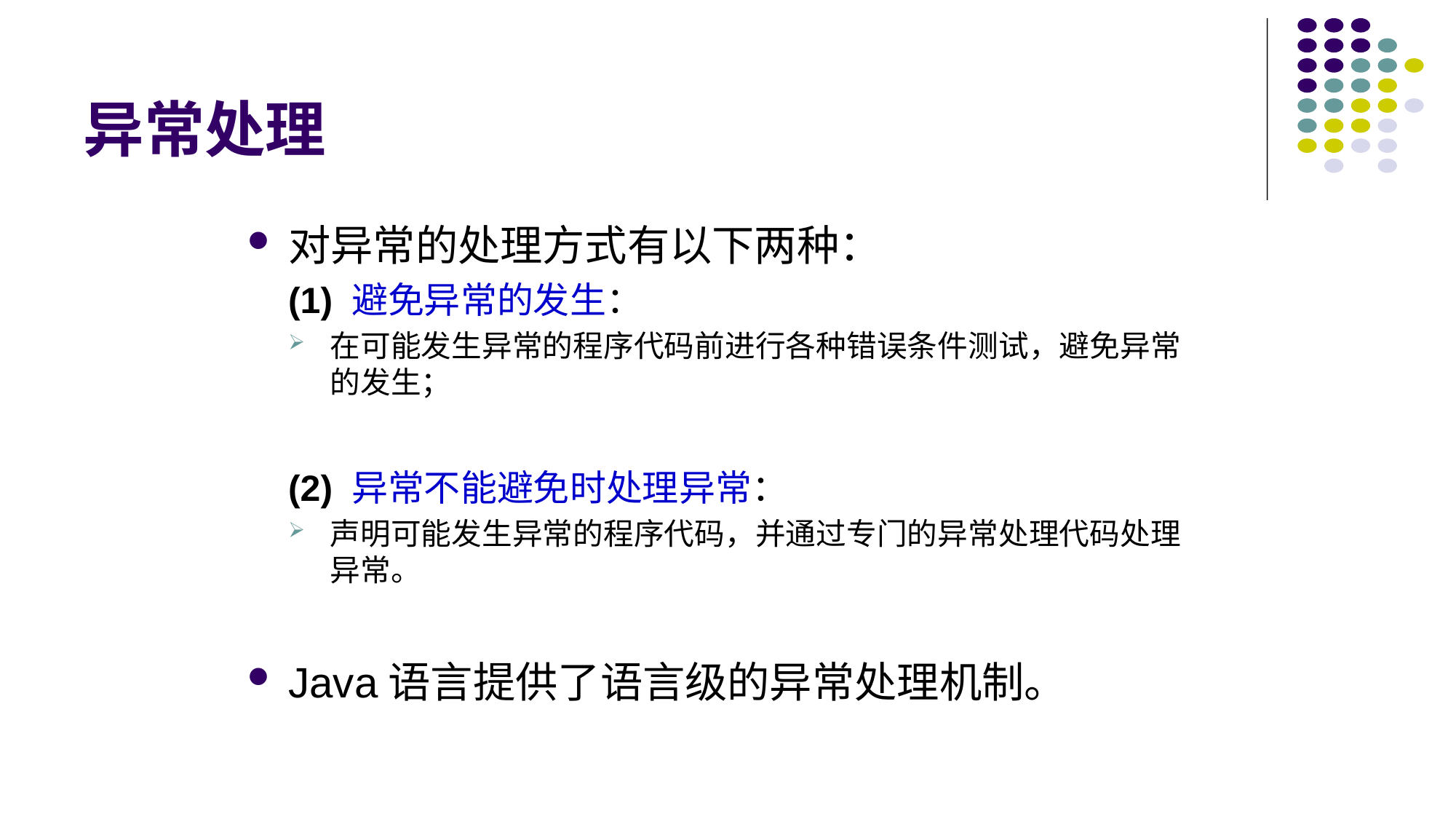

# 异常处理
对异常的处理方式有以下两种：
    (1) 避免异常的发生：
在可能发生异常的程序代码前进行各种错误条件测试，避免异常的发生；

    (2) 异常不能避免时处理异常：
声明可能发生异常的程序代码，并通过专门的异常处理代码处理异常。

Java语言提供了语言级的异常处理机制。

13